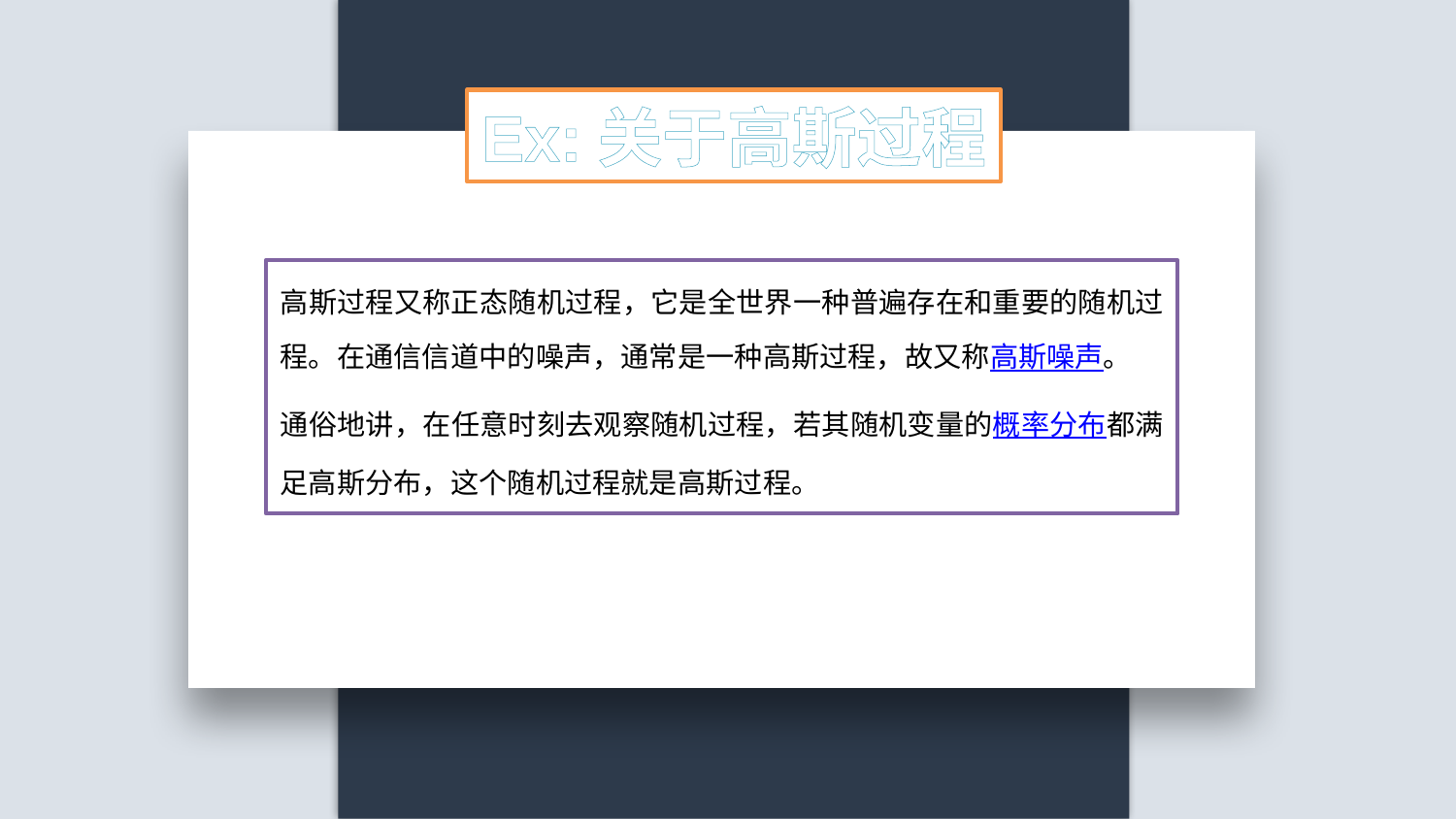

Ex:关于高斯过程

高斯过程又称正态随机过程，它是全世界一种普遍存在和重要的随机过程。在通信信道中的噪声，通常是一种高斯过程，故又称高斯噪声。
通俗地讲，在任意时刻去观察随机过程，若其随机变量的概率分布都满足高斯分布，这个随机过程就是高斯过程。